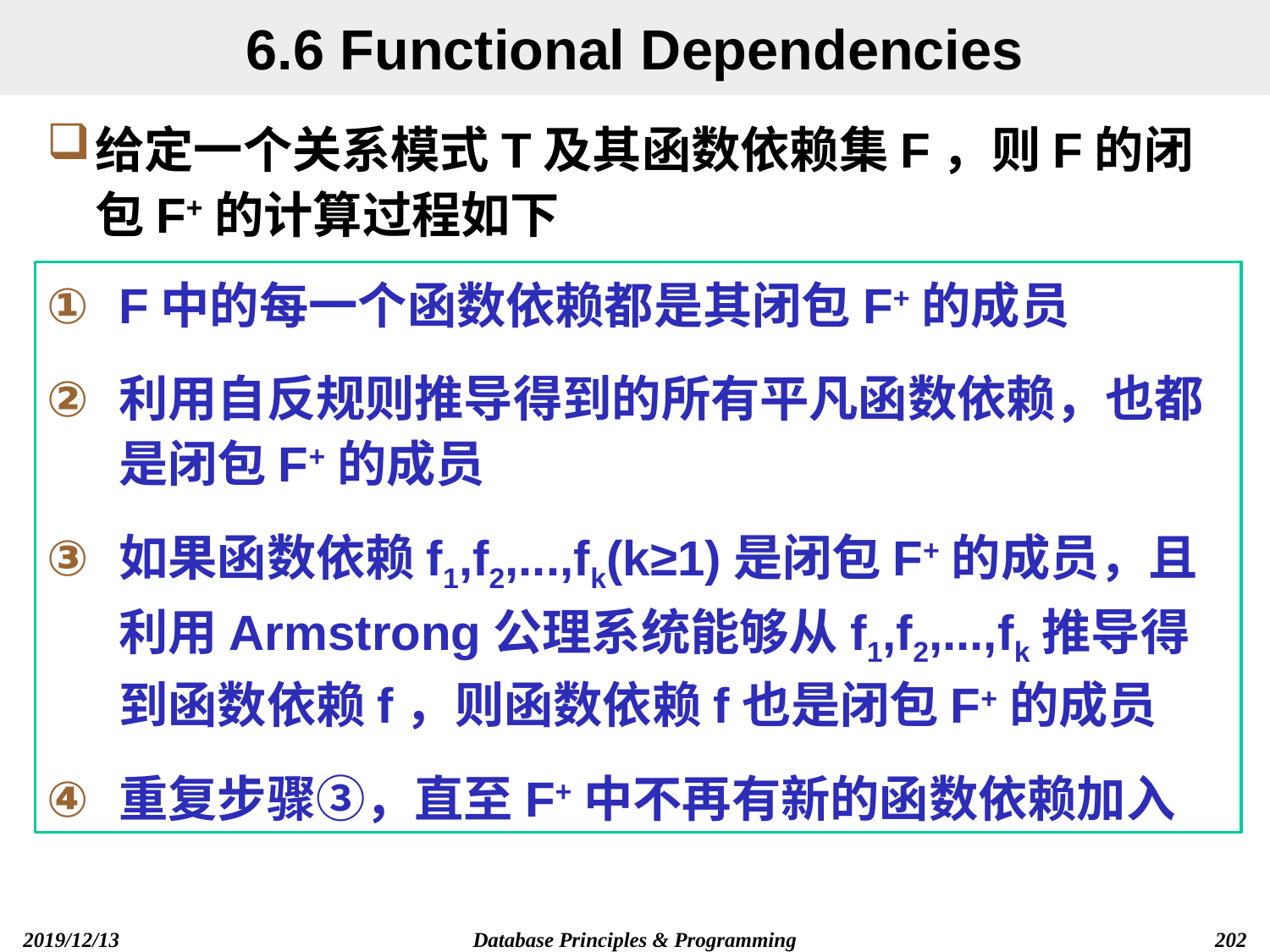

# 6.6 Functional Dependencies
给定一个关系模式T及其函数依赖集F，则F的闭包F+的计算过程如下
F中的每一个函数依赖都是其闭包F+的成员
利用自反规则推导得到的所有平凡函数依赖，也都是闭包F+的成员
如果函数依赖f1,f2,...,fk(k≥1)是闭包F+的成员，且利用Armstrong公理系统能够从f1,f2,...,fk推导得到函数依赖f，则函数依赖f也是闭包F+的成员
重复步骤③，直至F+中不再有新的函数依赖加入
2019/12/13
Database Principles & Programming
202